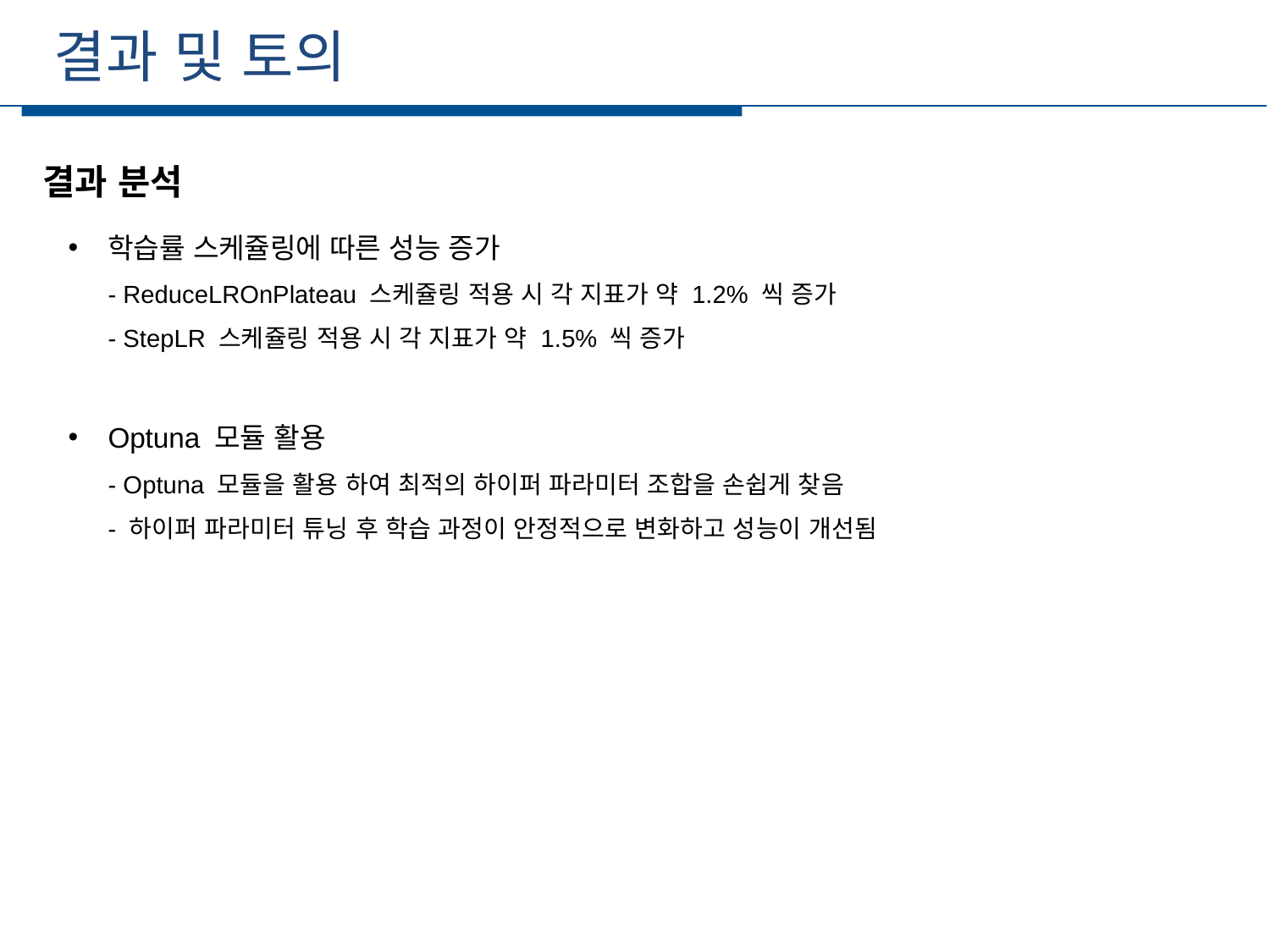

결과 및 토의
세부일정

결과 분석

학습률 스케쥴링에 따른 성능 증가
- ReduceLROnPlateau 스케쥴링 적용 시 각 지표가 약 1.2% 씩 증가
- StepLR 스케쥴링 적용 시 각 지표가 약 1.5% 씩 증가

Optuna 모듈 활용
- Optuna 모듈을 활용 하여 최적의 하이퍼 파라미터 조합을 손쉽게 찾음
- 하이퍼 파라미터 튜닝 후 학습 과정이 안정적으로 변화하고 성능이 개선됨